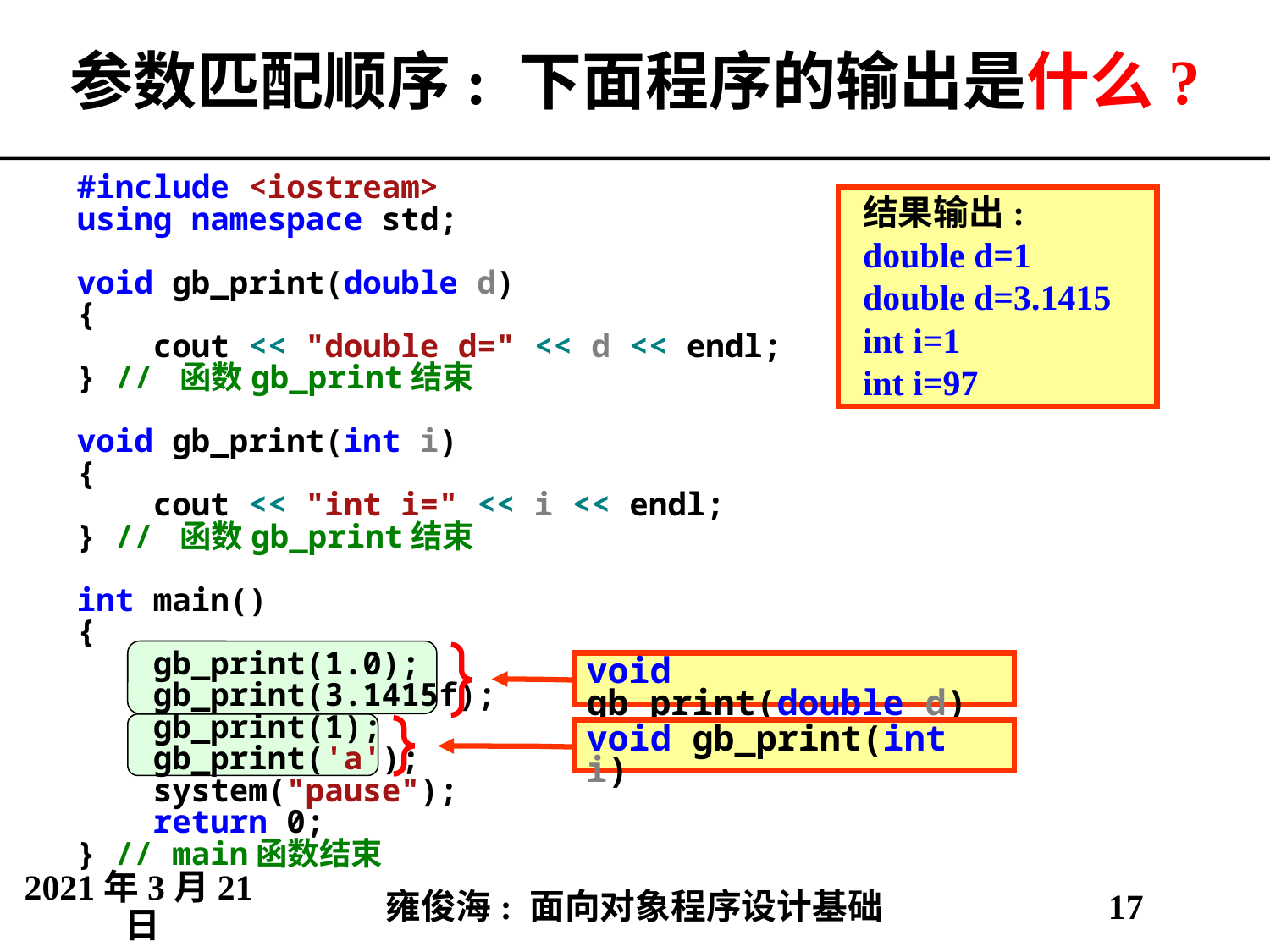

# 参数匹配顺序: 下面程序的输出是什么?

#include <iostream>
using namespace std;

void gb_print(double d)
{
    cout << "double d=" << d << endl;
} // 函数gb_print结束

void gb_print(int i)
{
    cout << "int i=" << i << endl;
} // 函数gb_print结束

int main()
{
    gb_print(1.0);
    gb_print(3.1415f);
    gb_print(1);
    gb_print('a');
    system("pause");
    return 0;
} // main函数结束
结果输出:
double d=1
double d=3.1415
int i=1
int i=97

void gb_print(double d)

void gb_print(int i)
2021年3月21日
雍俊海: 面向对象程序设计基础
17